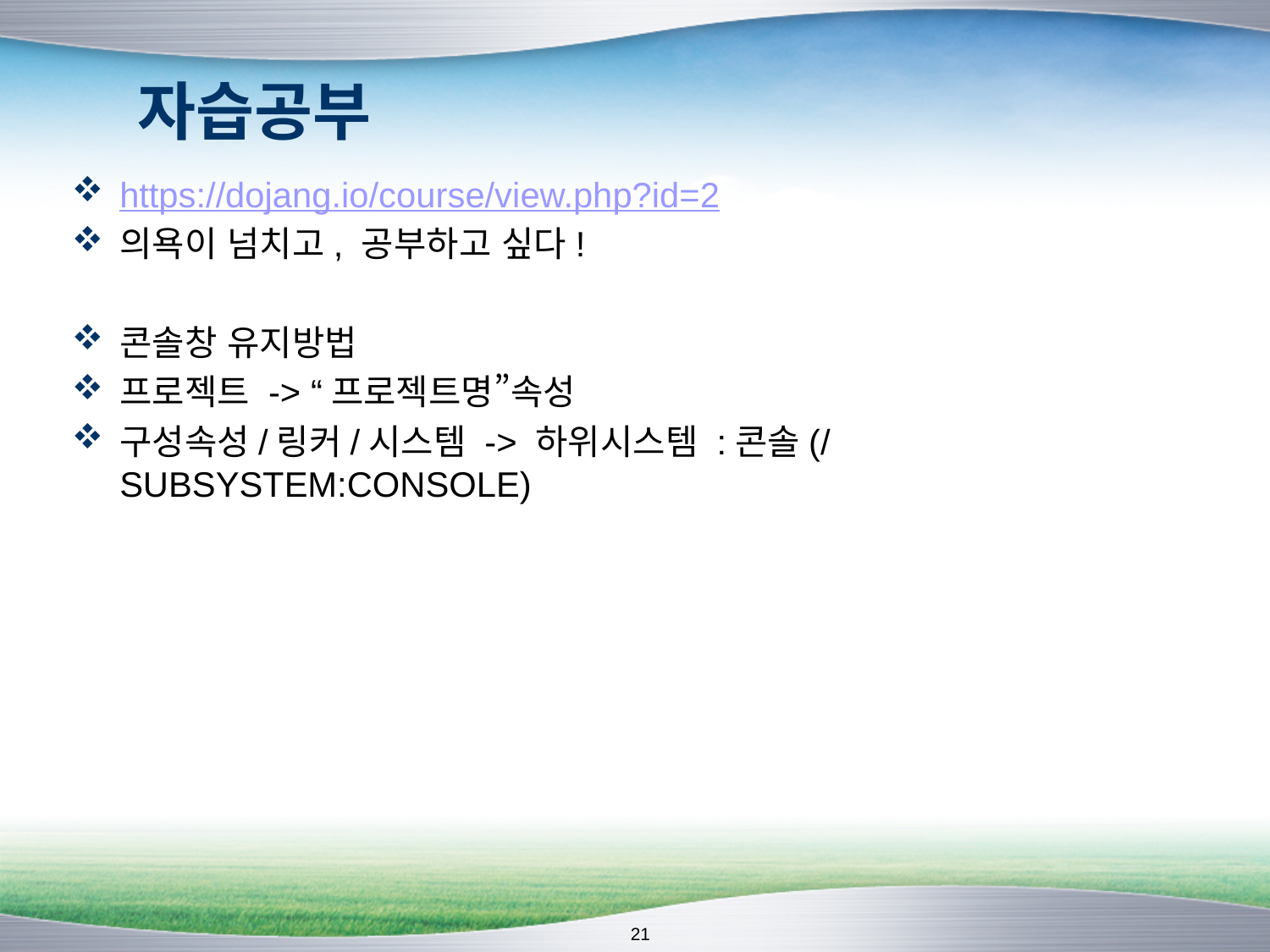

# 자습공부
https://dojang.io/course/view.php?id=2
의욕이 넘치고, 공부하고 싶다!

콘솔창 유지방법
프로젝트 -> “프로젝트명”속성
구성속성/링커/시스템 -> 하위시스템 :콘솔(/SUBSYSTEM:CONSOLE)

21